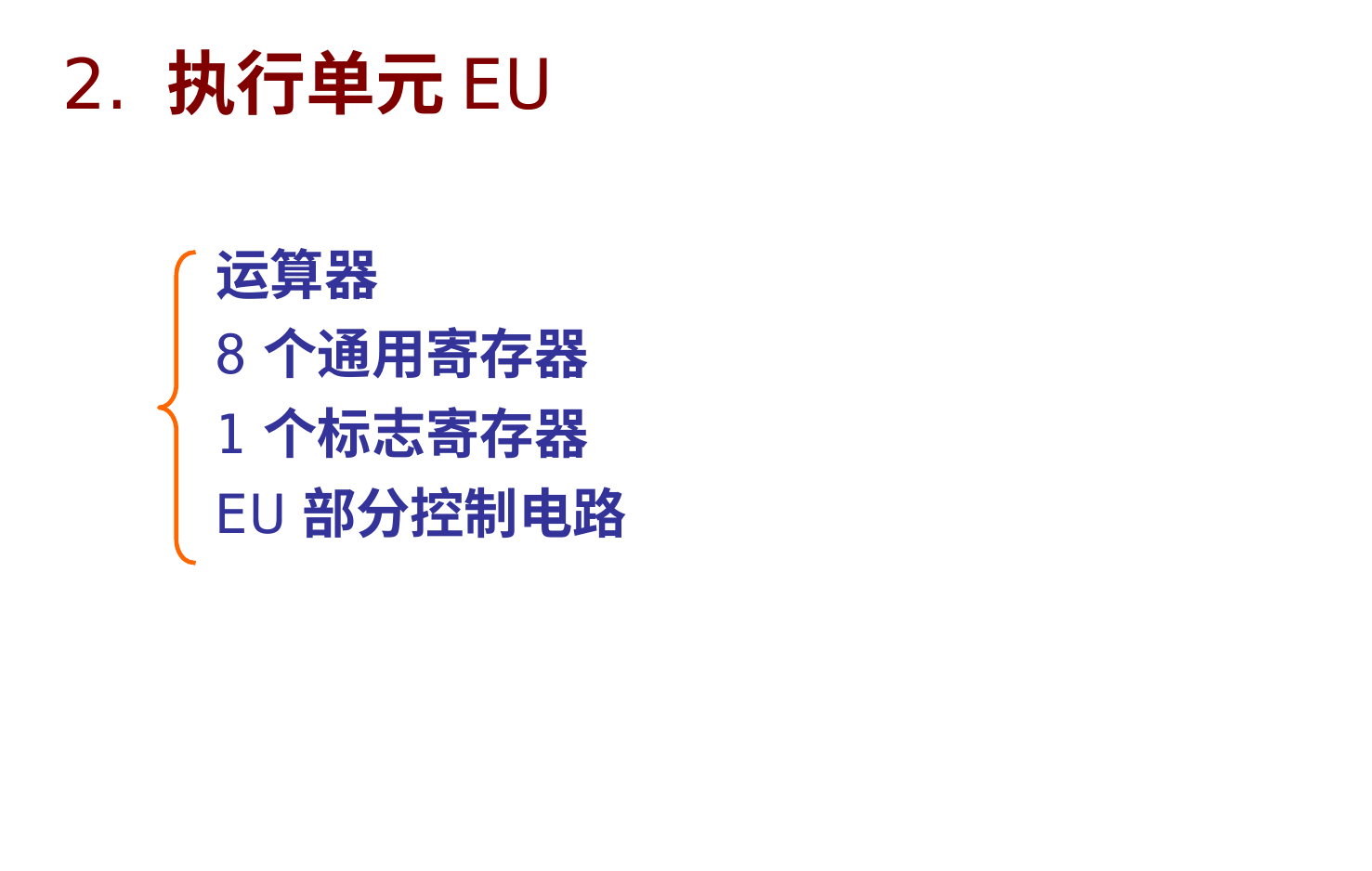

# 2. 执行单元EU
运算器
8个通用寄存器
1个标志寄存器
EU部分控制电路

31